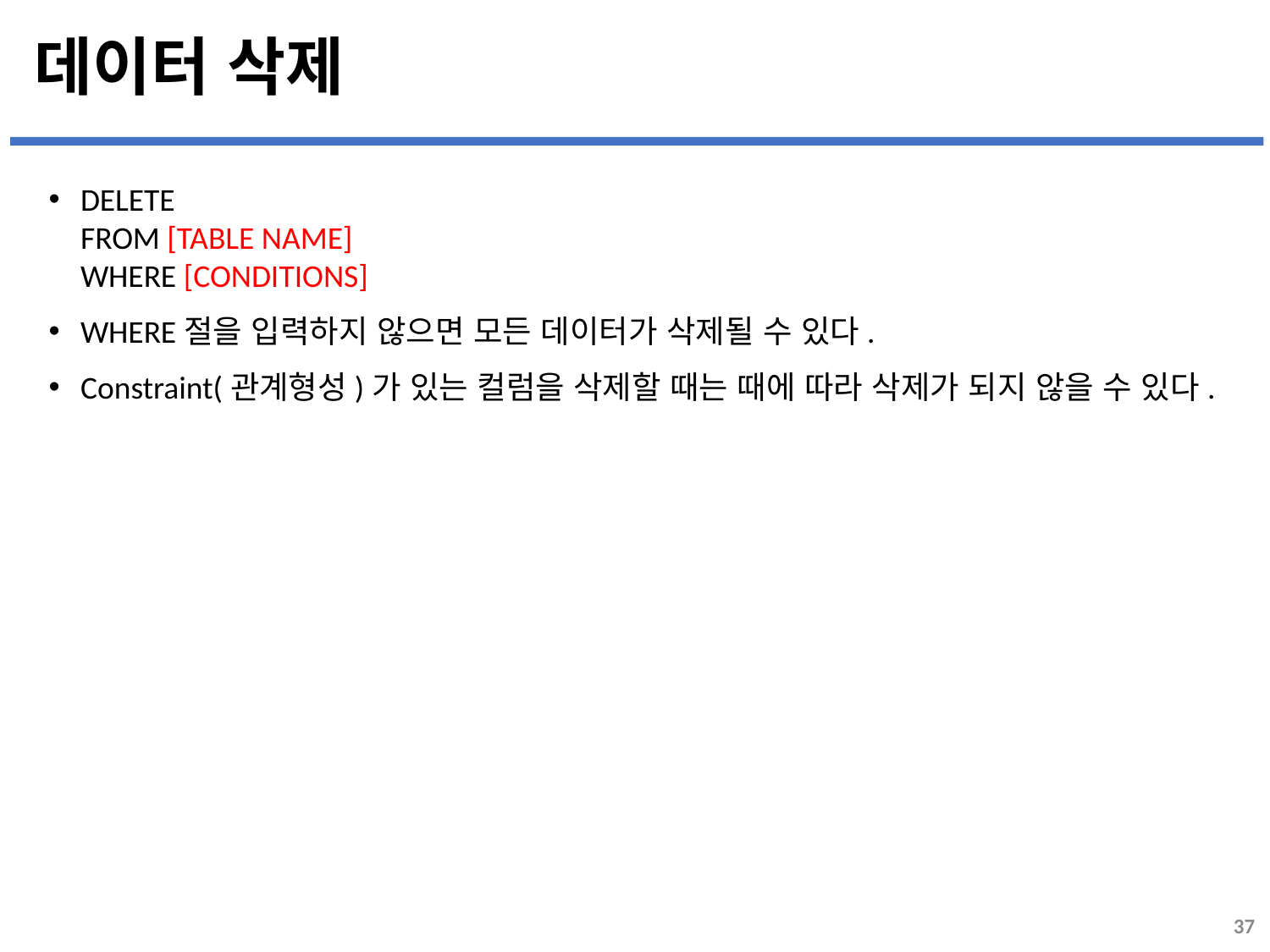

# 데이터 삭제
DELETE
FROM [TABLE NAME]
WHERE [CONDITIONS]
WHERE절을 입력하지 않으면 모든 데이터가 삭제될 수 있다.
Constraint(관계형성)가 있는 컬럼을 삭제할 때는 때에 따라 삭제가 되지 않을 수 있다.
37